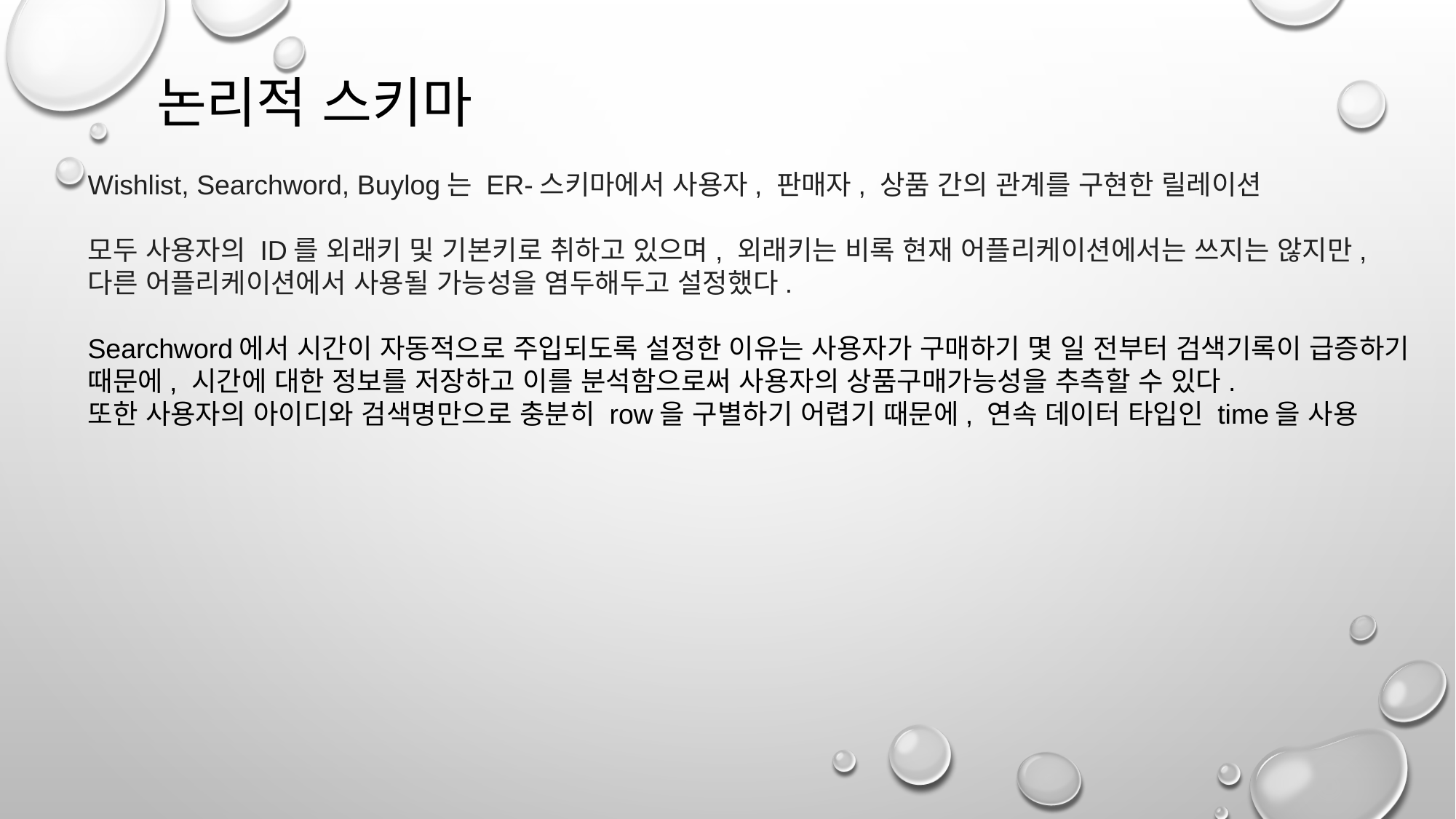

# 논리적 스키마
Wishlist, Searchword, Buylog는 ER-스키마에서 사용자, 판매자, 상품 간의 관계를 구현한 릴레이션

모두 사용자의 ID를 외래키 및 기본키로 취하고 있으며, 외래키는 비록 현재 어플리케이션에서는 쓰지는 않지만, 다른 어플리케이션에서 사용될 가능성을 염두해두고 설정했다.

Searchword에서 시간이 자동적으로 주입되도록 설정한 이유는 사용자가 구매하기 몇 일 전부터 검색기록이 급증하기 때문에, 시간에 대한 정보를 저장하고 이를 분석함으로써 사용자의 상품구매가능성을 추측할 수 있다.
또한 사용자의 아이디와 검색명만으로 충분히 row을 구별하기 어렵기 때문에, 연속 데이터 타입인 time을 사용